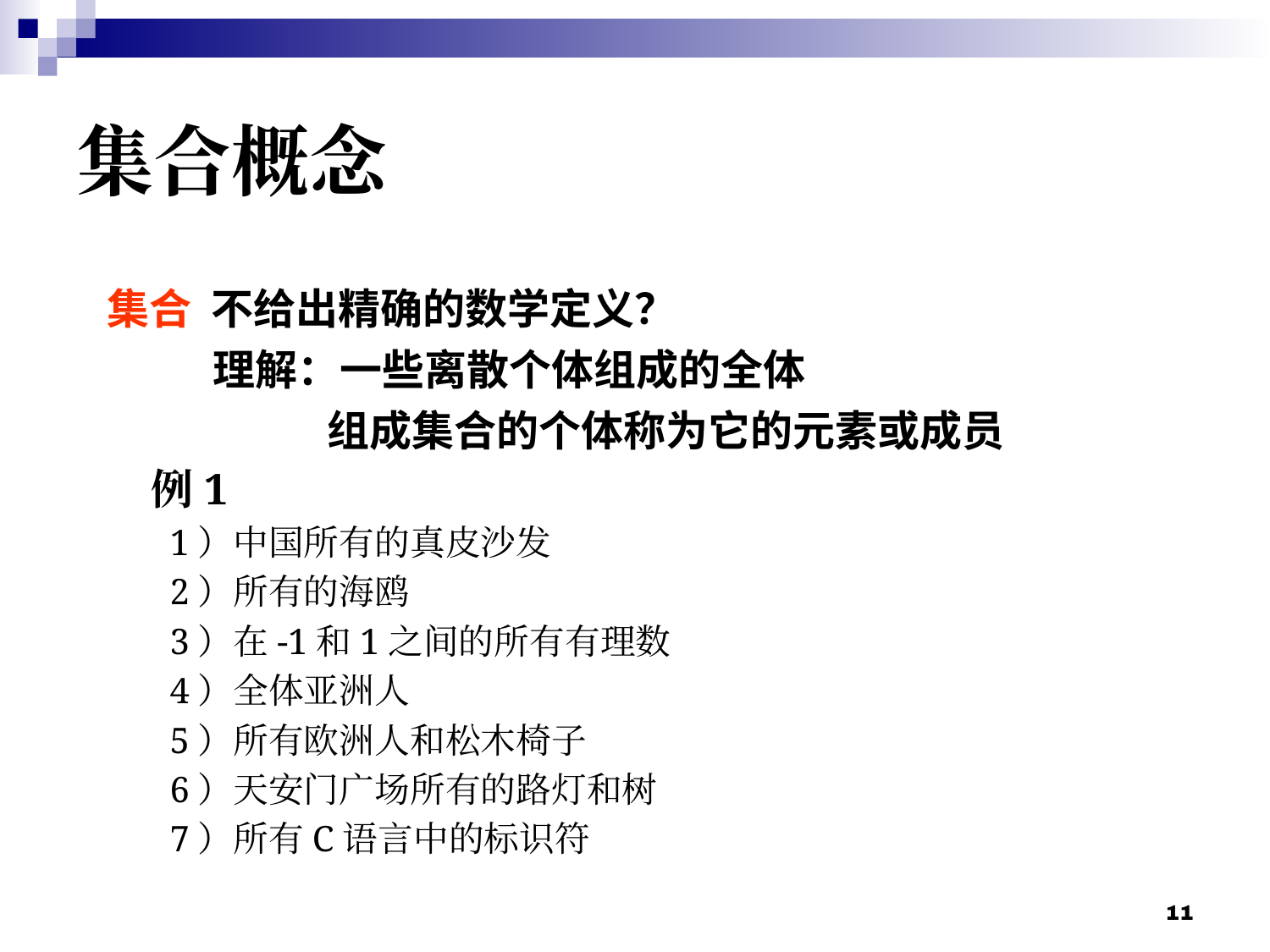

# 集合概念
集合  不给出精确的数学定义？
          理解：一些离散个体组成的全体
                      组成集合的个体称为它的元素或成员
例1
  1）中国所有的真皮沙发
  2）所有的海鸥
  3）在-1和1之间的所有有理数
  4）全体亚洲人
  5）所有欧洲人和松木椅子
  6）天安门广场所有的路灯和树
  7）所有C语言中的标识符
11